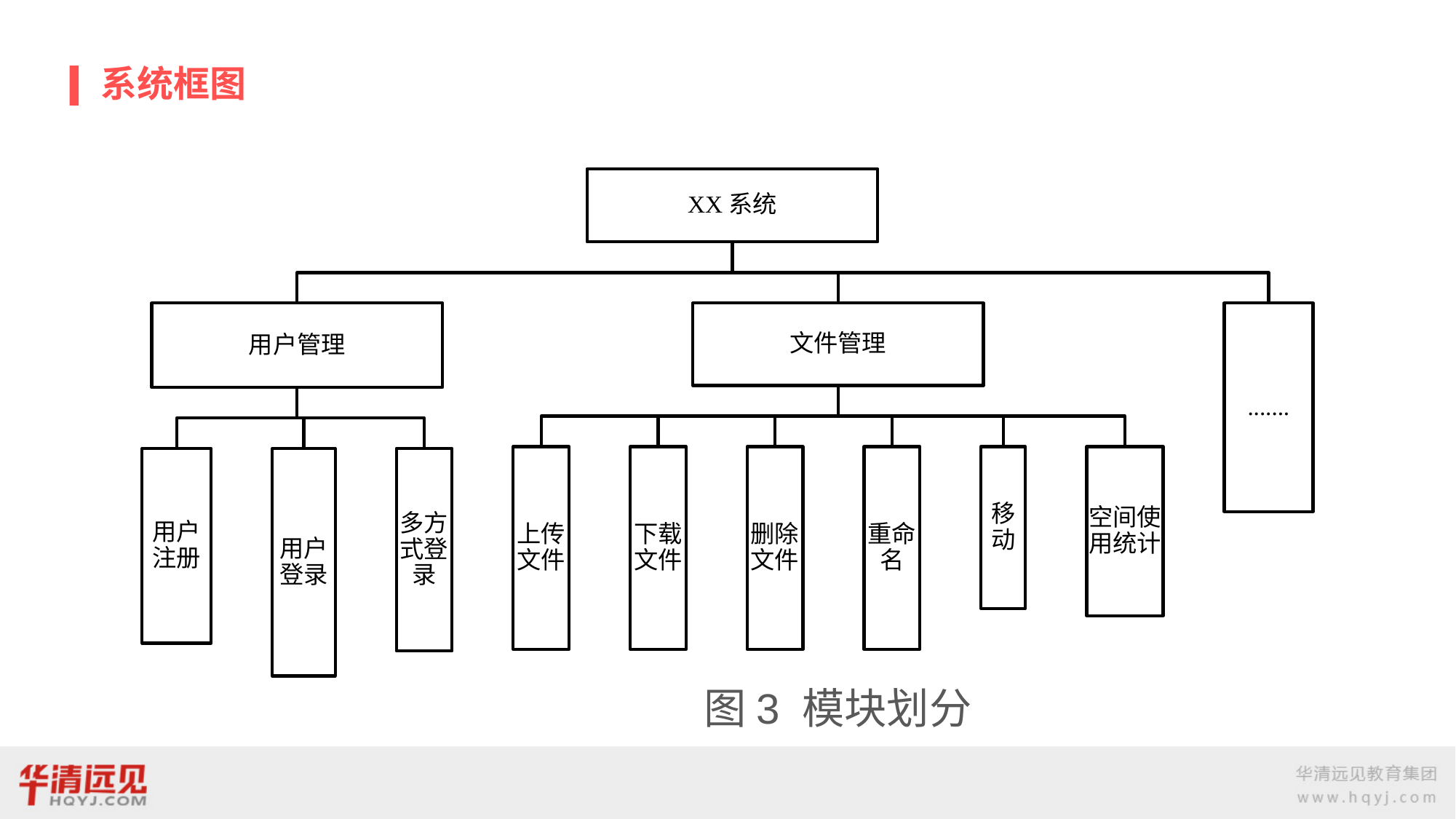

# 系统框图
XX系统
用户管理
用户注册
用户登录
多方式登录
文件管理
上传文件
下载文件
删除文件
重命名
移动
空间使用统计
.......
图3 模块划分